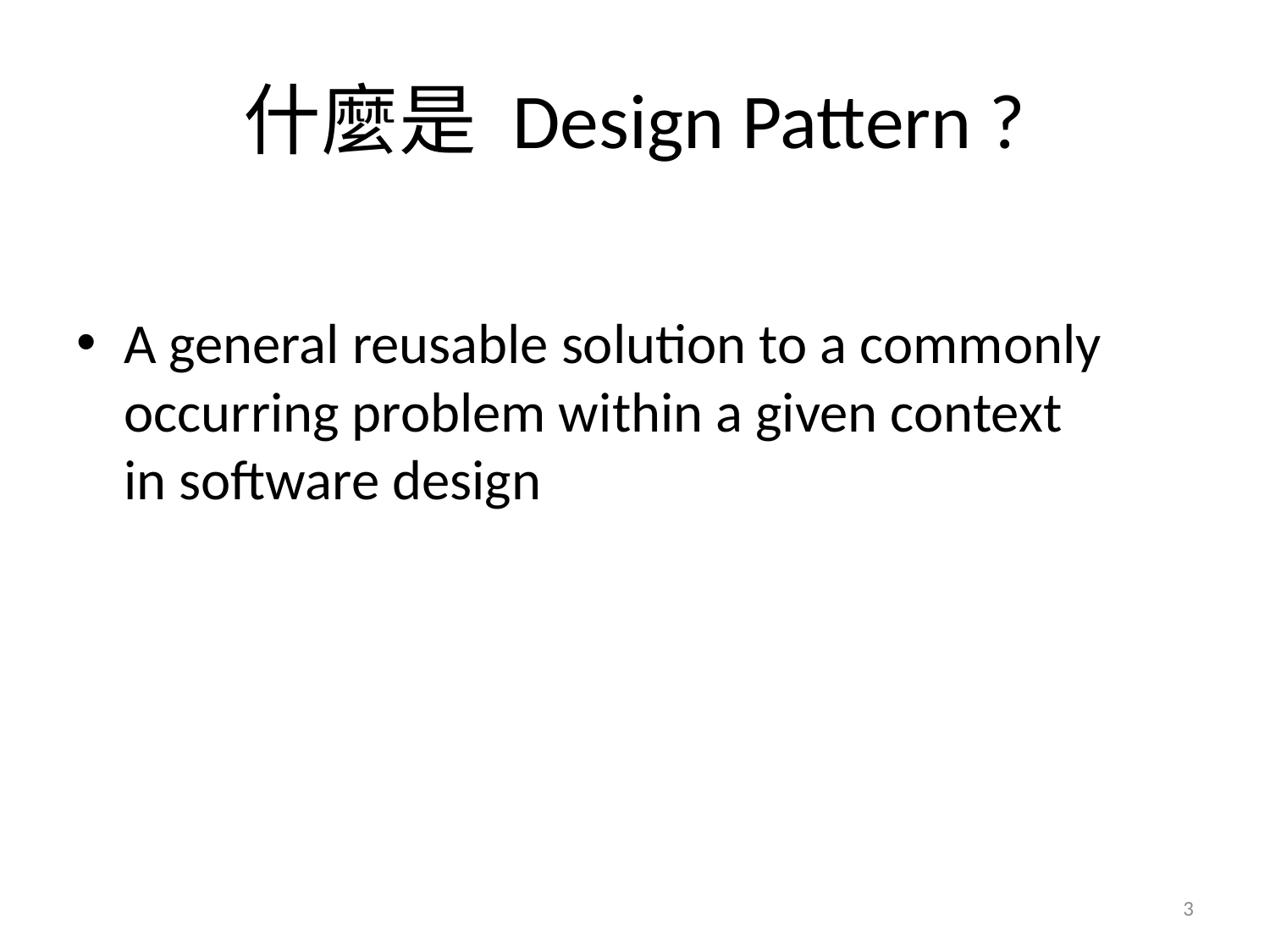

# 什麼是 Design Pattern ?

A general reusable solution to a commonly occurring problem within a given context in software design
3